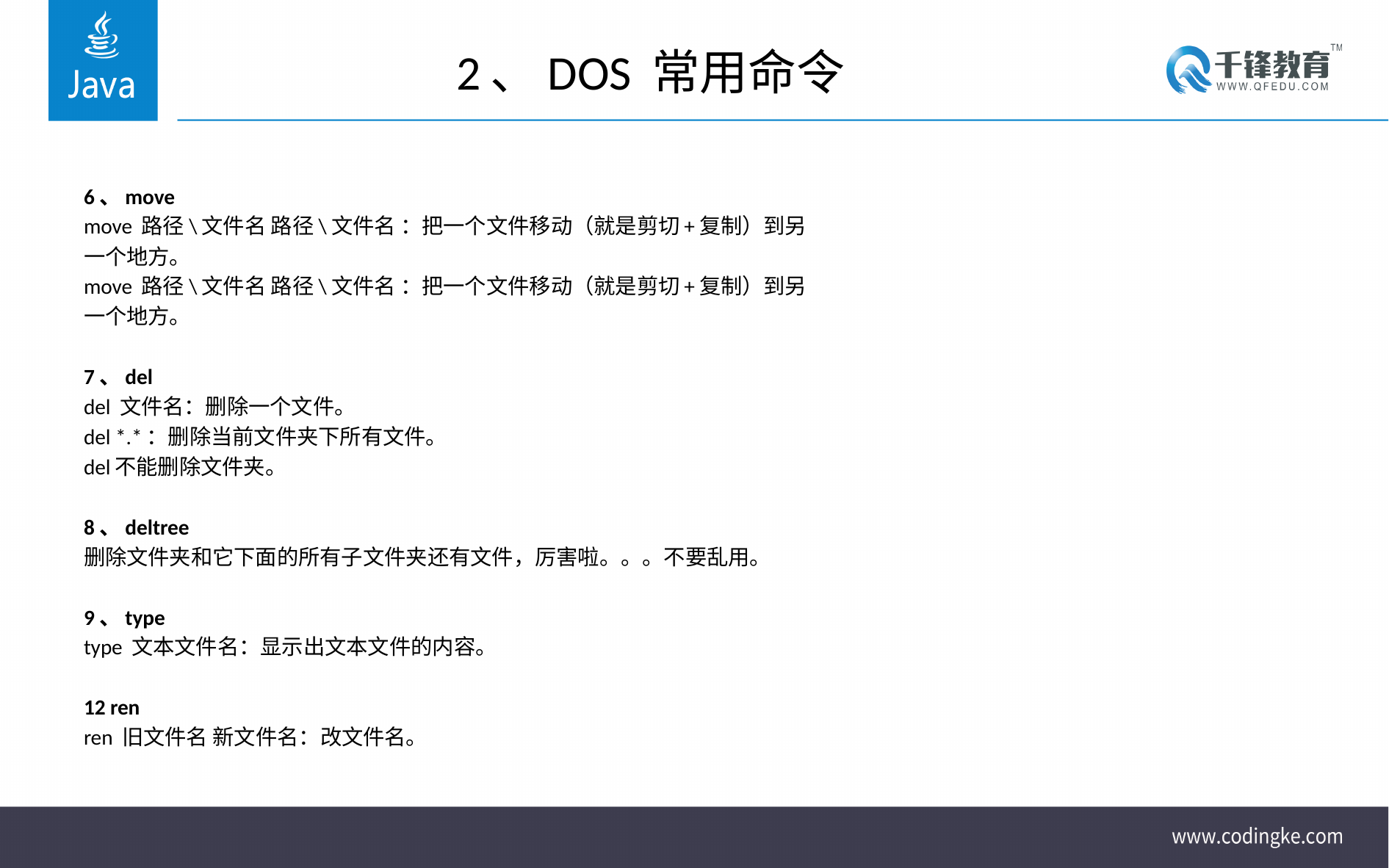

# 2、DOS 常用命令
6、move
move 路径\文件名 路径\文件名 ：把一个文件移动（就是剪切+复制）到另
一个地方。
move 路径\文件名 路径\文件名 ：把一个文件移动（就是剪切+复制）到另
一个地方。

7、del
del 文件名：删除一个文件。
del *.*：删除当前文件夹下所有文件。
del不能删除文件夹。

8、deltree
删除文件夹和它下面的所有子文件夹还有文件，厉害啦。。。不要乱用。

9、type
type 文本文件名：显示出文本文件的内容。

12 ren
ren 旧文件名 新文件名：改文件名。